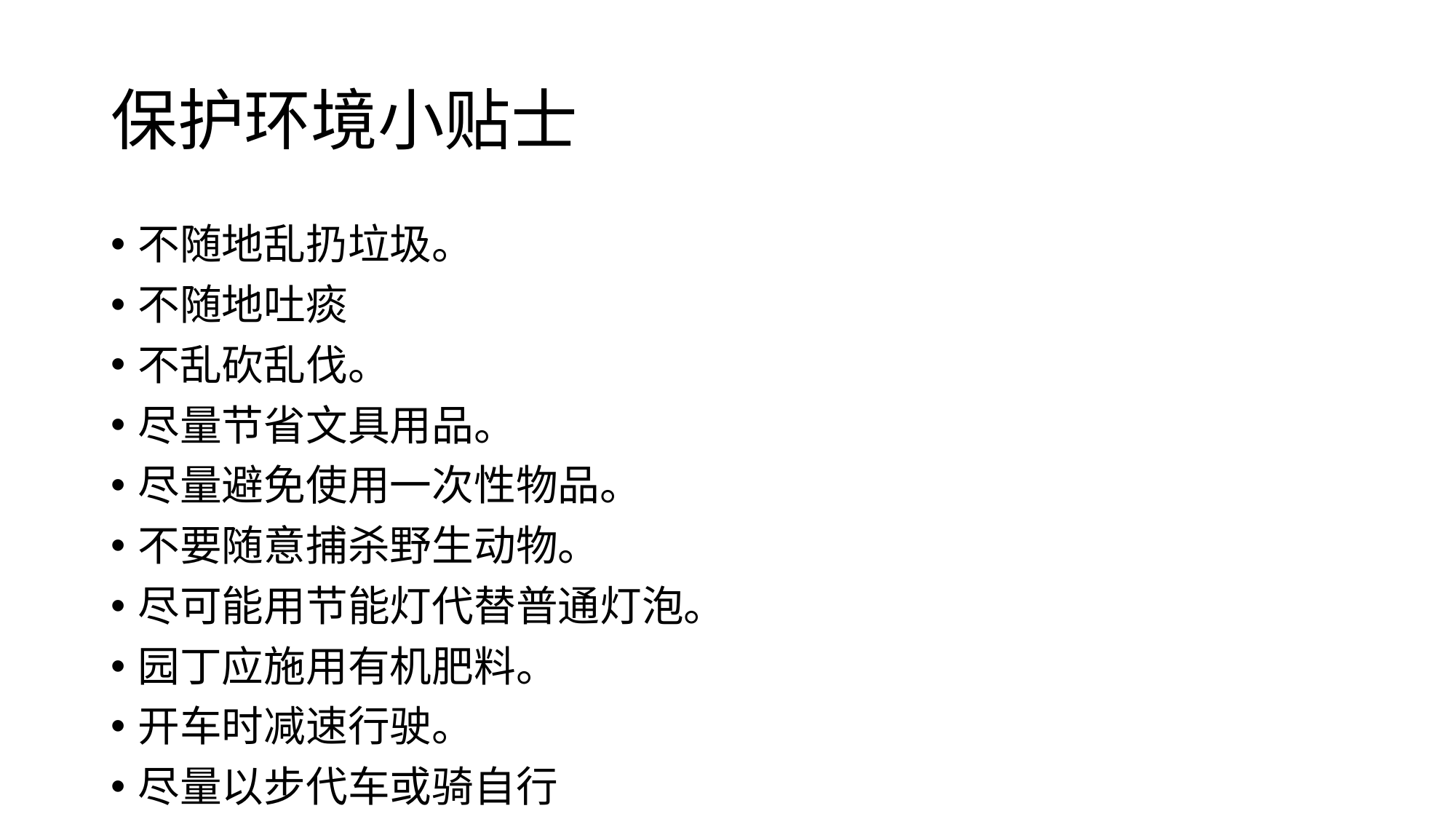

# 保护环境小贴士
不随地乱扔垃圾。
不随地吐痰
不乱砍乱伐。
尽量节省文具用品。
尽量避免使用一次性物品。
不要随意捕杀野生动物。
尽可能用节能灯代替普通灯泡。
园丁应施用有机肥料。
开车时减速行驶。
尽量以步代车或骑自行